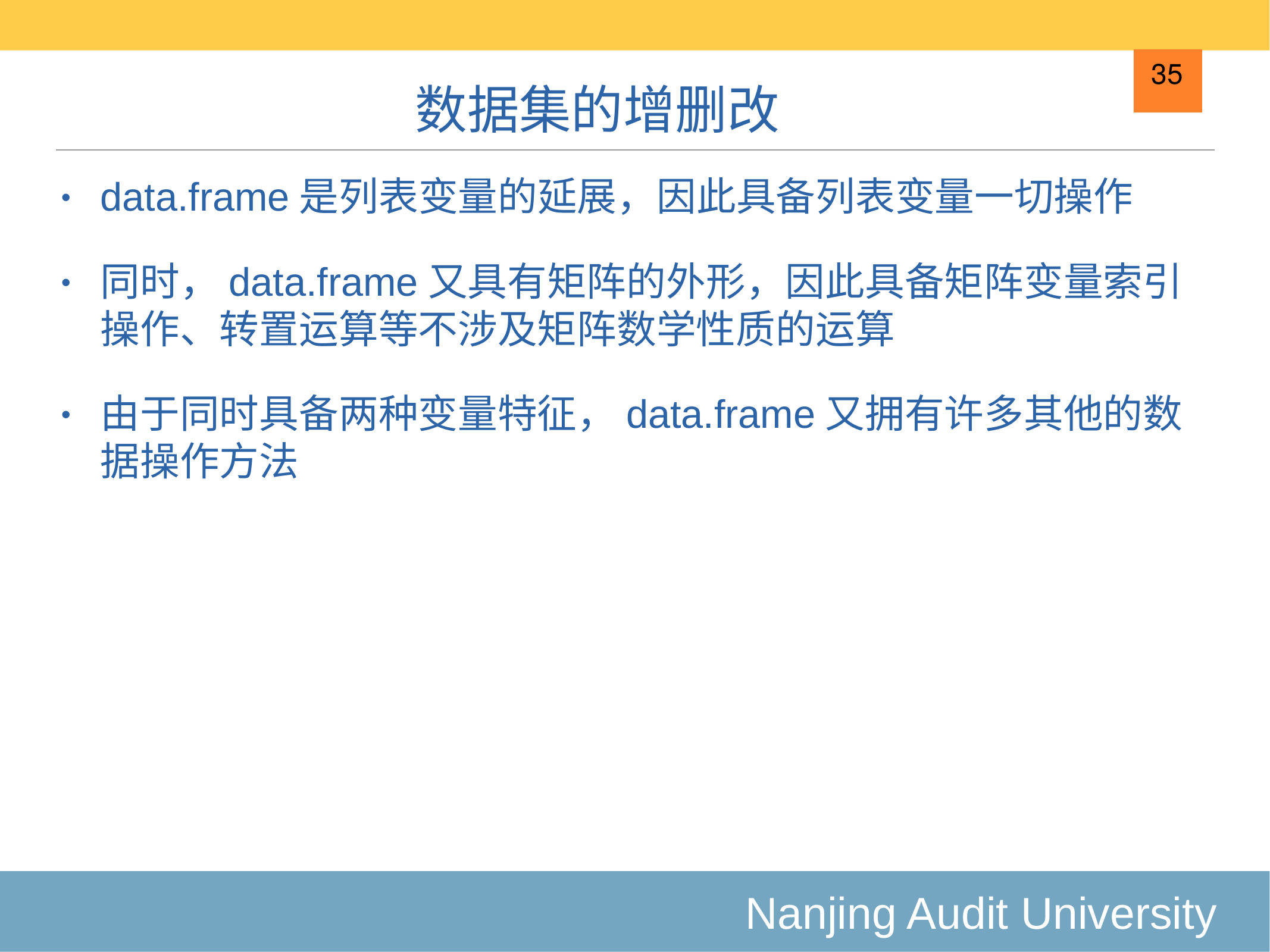

# 数据集的增删改
35
data.frame是列表变量的延展，因此具备列表变量一切操作
同时，data.frame又具有矩阵的外形，因此具备矩阵变量索引操作、转置运算等不涉及矩阵数学性质的运算
由于同时具备两种变量特征，data.frame又拥有许多其他的数据操作方法